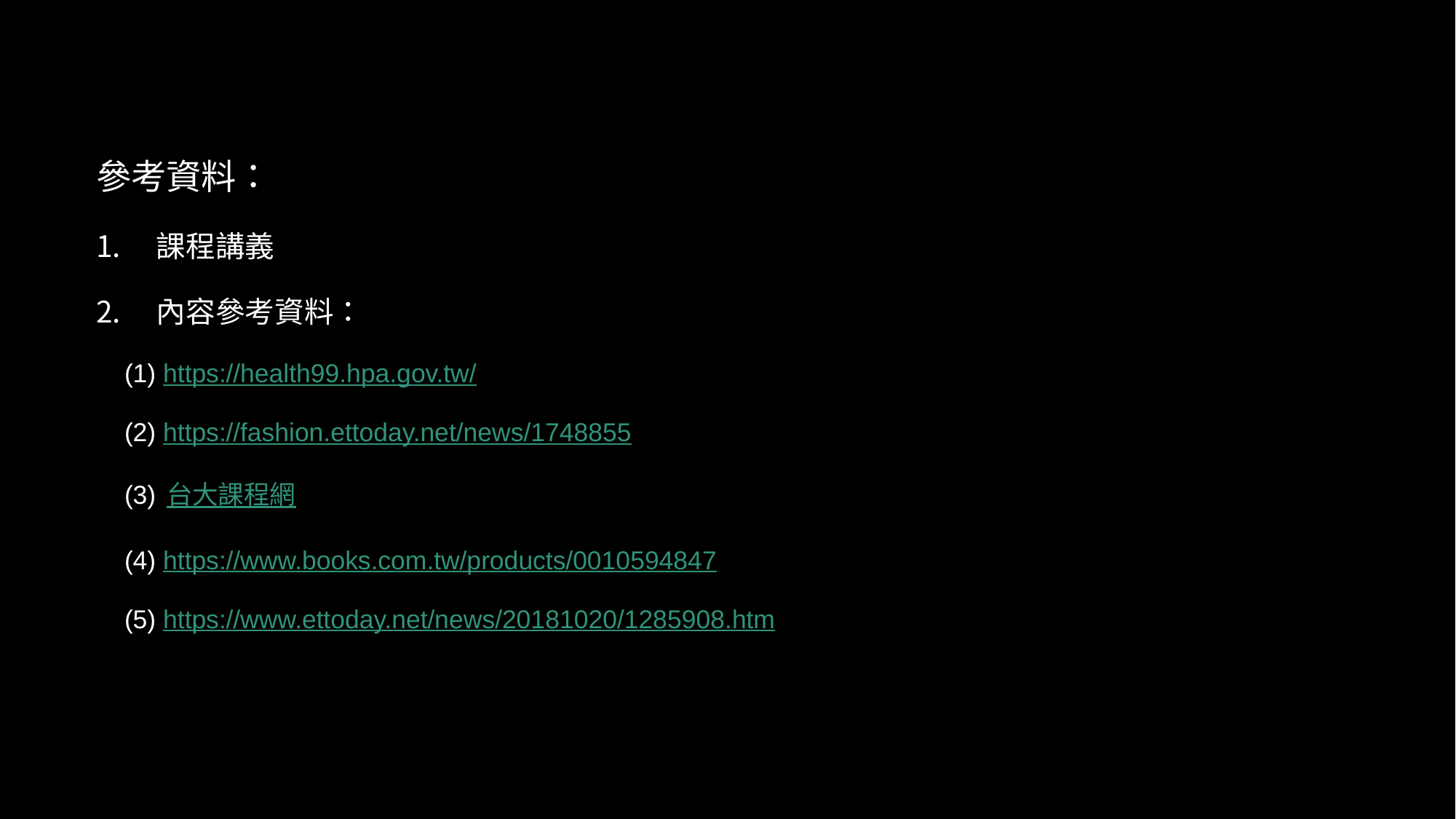

參考資料：
課程講義
內容參考資料：
    (1) https://health99.hpa.gov.tw/
    (2) https://fashion.ettoday.net/news/1748855
    (3) 台大課程網
    (4) https://www.books.com.tw/products/0010594847
    (5) https://www.ettoday.net/news/20181020/1285908.htm